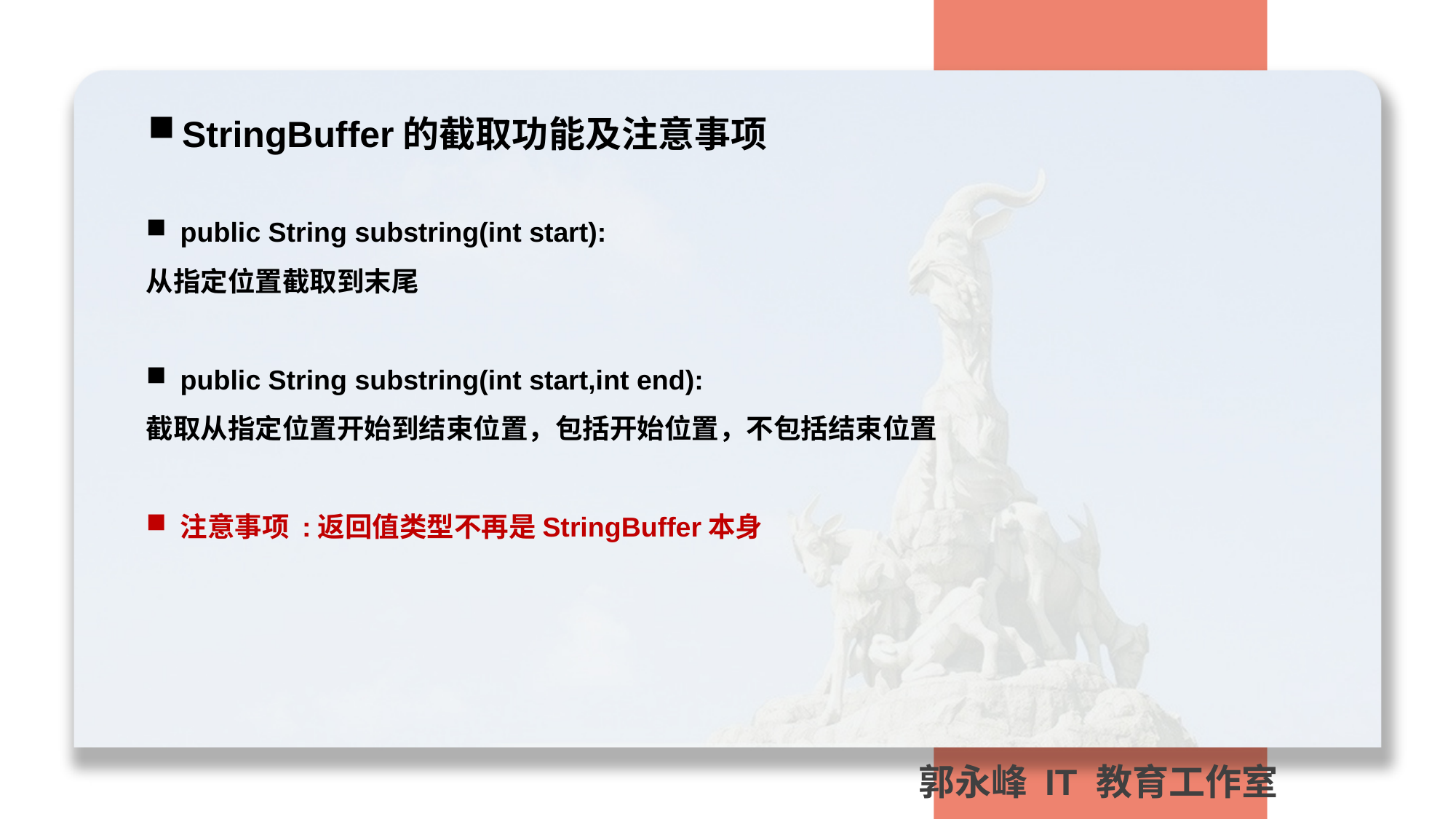

StringBuffer的截取功能及注意事项
public String substring(int start):
从指定位置截取到末尾

public String substring(int start,int end):
截取从指定位置开始到结束位置，包括开始位置，不包括结束位置

注意事项 :返回值类型不再是StringBuffer本身